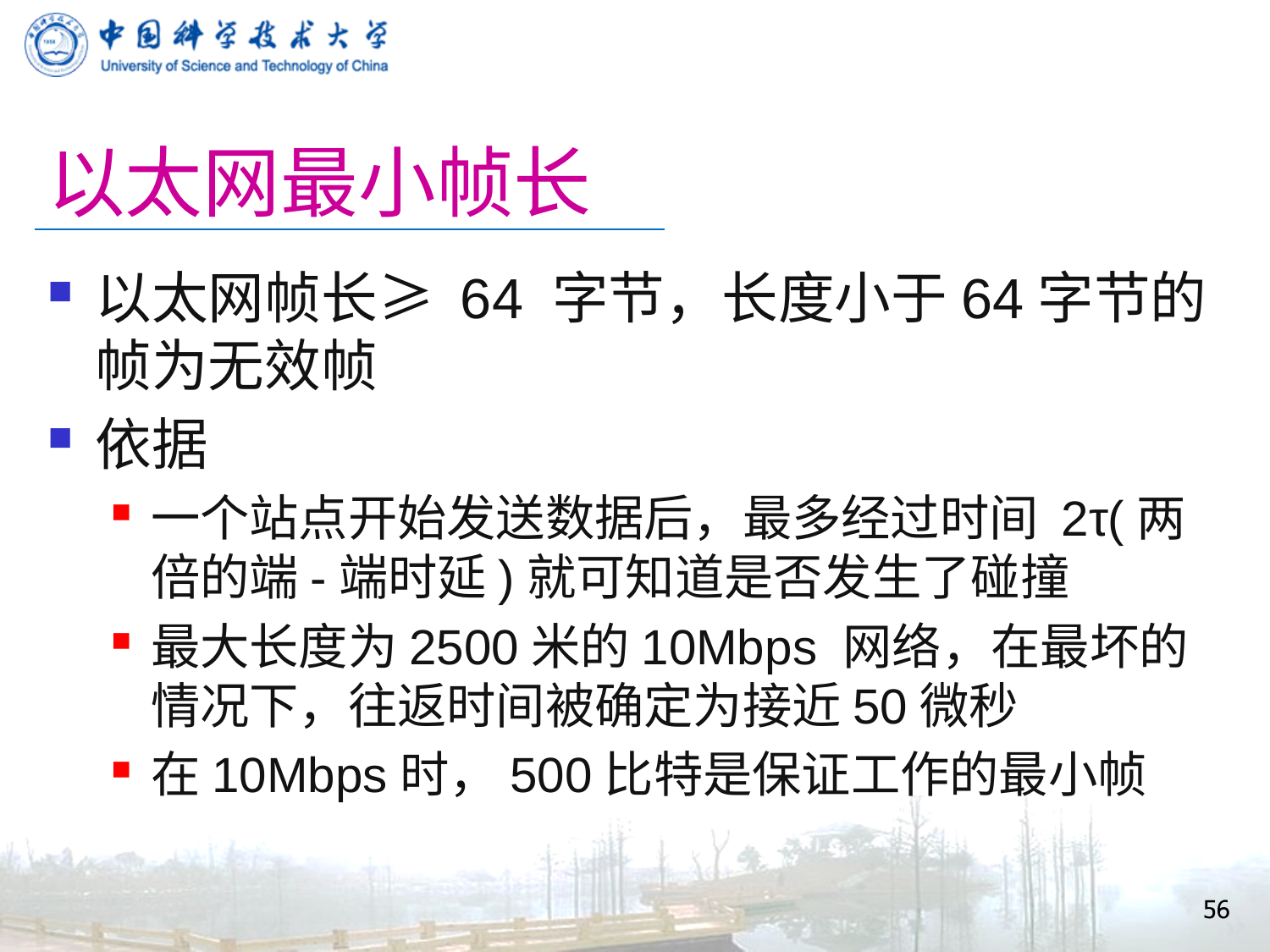

# 以太网最小帧长
以太网帧长≥ 64 字节，长度小于64字节的帧为无效帧
依据
一个站点开始发送数据后，最多经过时间 2τ(两倍的端-端时延)就可知道是否发生了碰撞
最大长度为2500米的10Mbps 网络，在最坏的情况下，往返时间被确定为接近50微秒
在10Mbps时，500比特是保证工作的最小帧
56